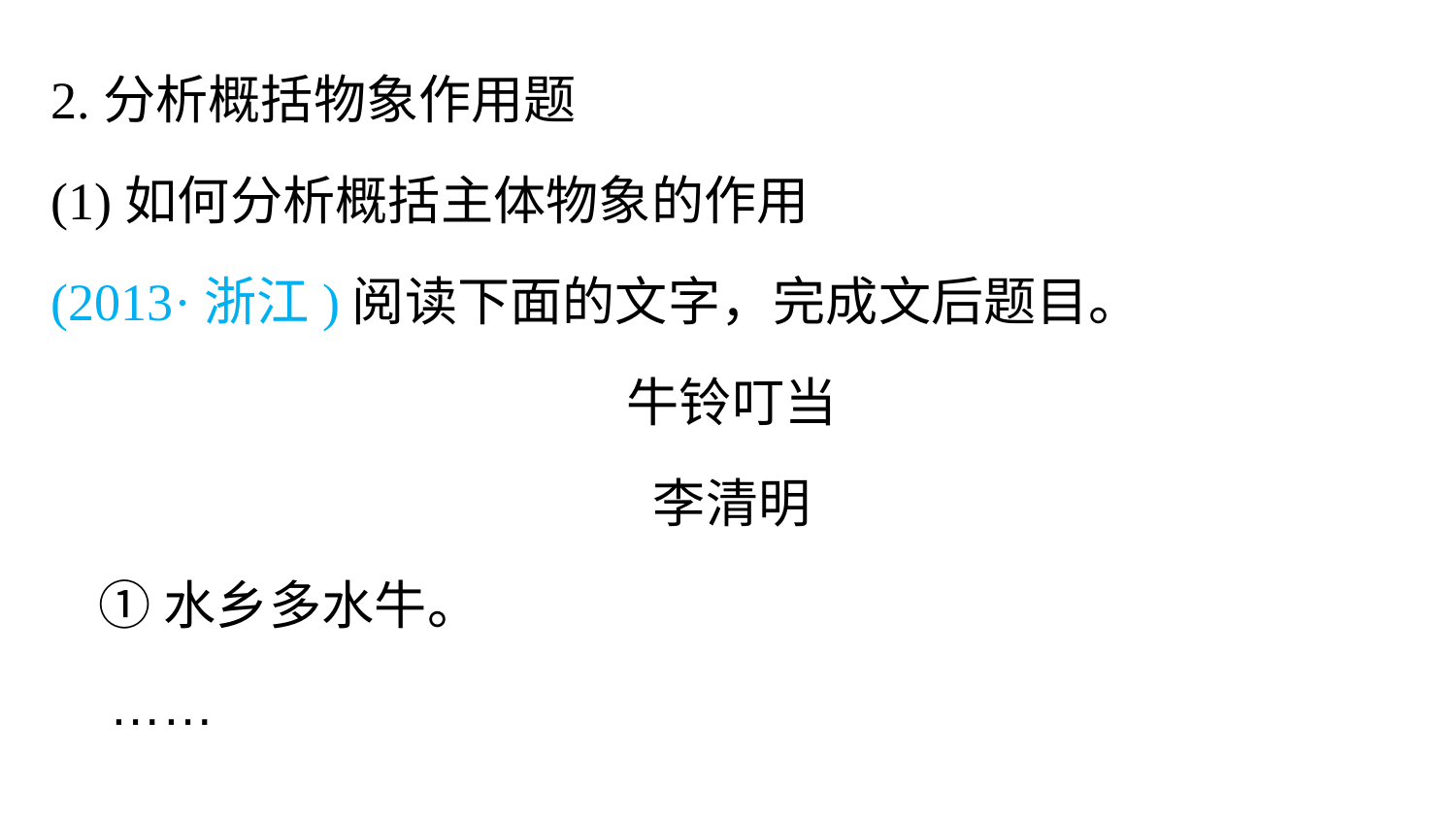

2.分析概括物象作用题
(1)如何分析概括主体物象的作用
(2013·浙江)阅读下面的文字，完成文后题目。
牛铃叮当
李清明
    ①水乡多水牛。
    ……